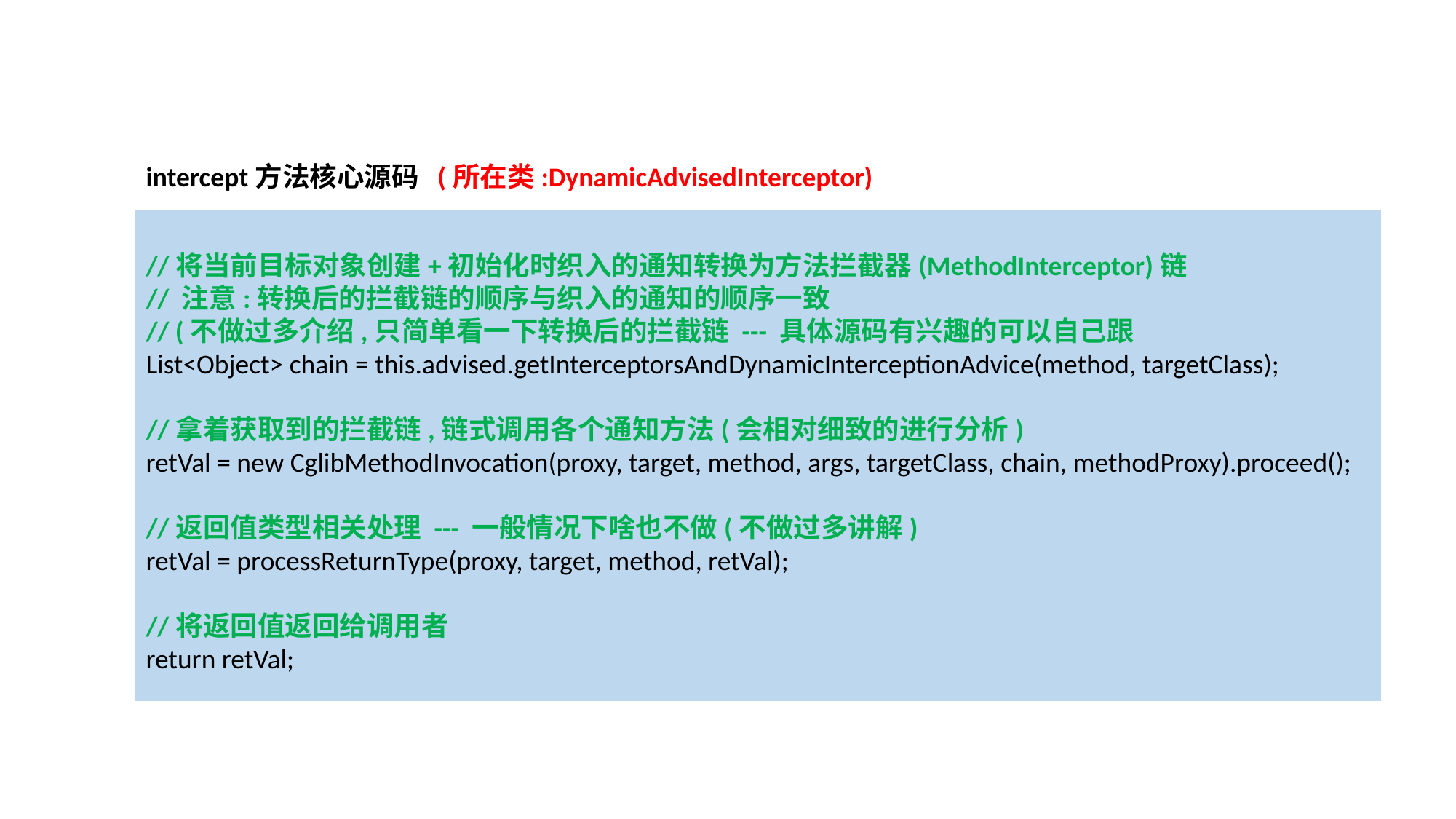

intercept方法核心源码  (所在类:DynamicAdvisedInterceptor)

//将当前目标对象创建+初始化时织入的通知转换为方法拦截器(MethodInterceptor)链
// 注意:转换后的拦截链的顺序与织入的通知的顺序一致
// (不做过多介绍,只简单看一下转换后的拦截链 --- 具体源码有兴趣的可以自己跟
List<Object> chain = this.advised.getInterceptorsAndDynamicInterceptionAdvice(method, targetClass);

//拿着获取到的拦截链,链式调用各个通知方法(会相对细致的进行分析)
retVal = new CglibMethodInvocation(proxy, target, method, args, targetClass, chain, methodProxy).proceed();

//返回值类型相关处理 --- 一般情况下啥也不做(不做过多讲解)
retVal = processReturnType(proxy, target, method, retVal);

//将返回值返回给调用者
return retVal;